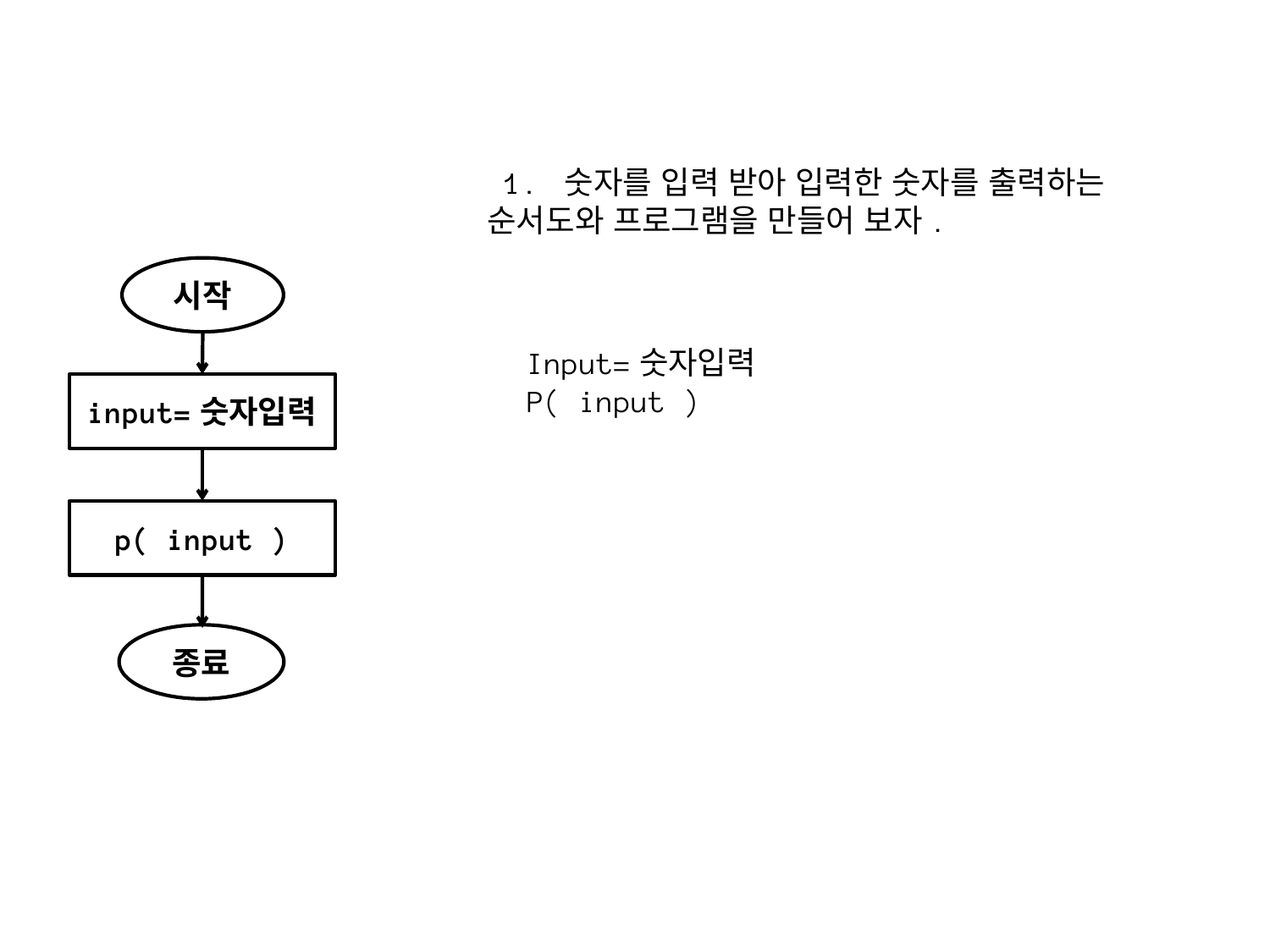

1. 숫자를 입력 받아 입력한 숫자를 출력하는 순서도와 프로그램을 만들어 보자.
시작
input=숫자입력
p( input )
종료
Input=숫자입력
P( input )